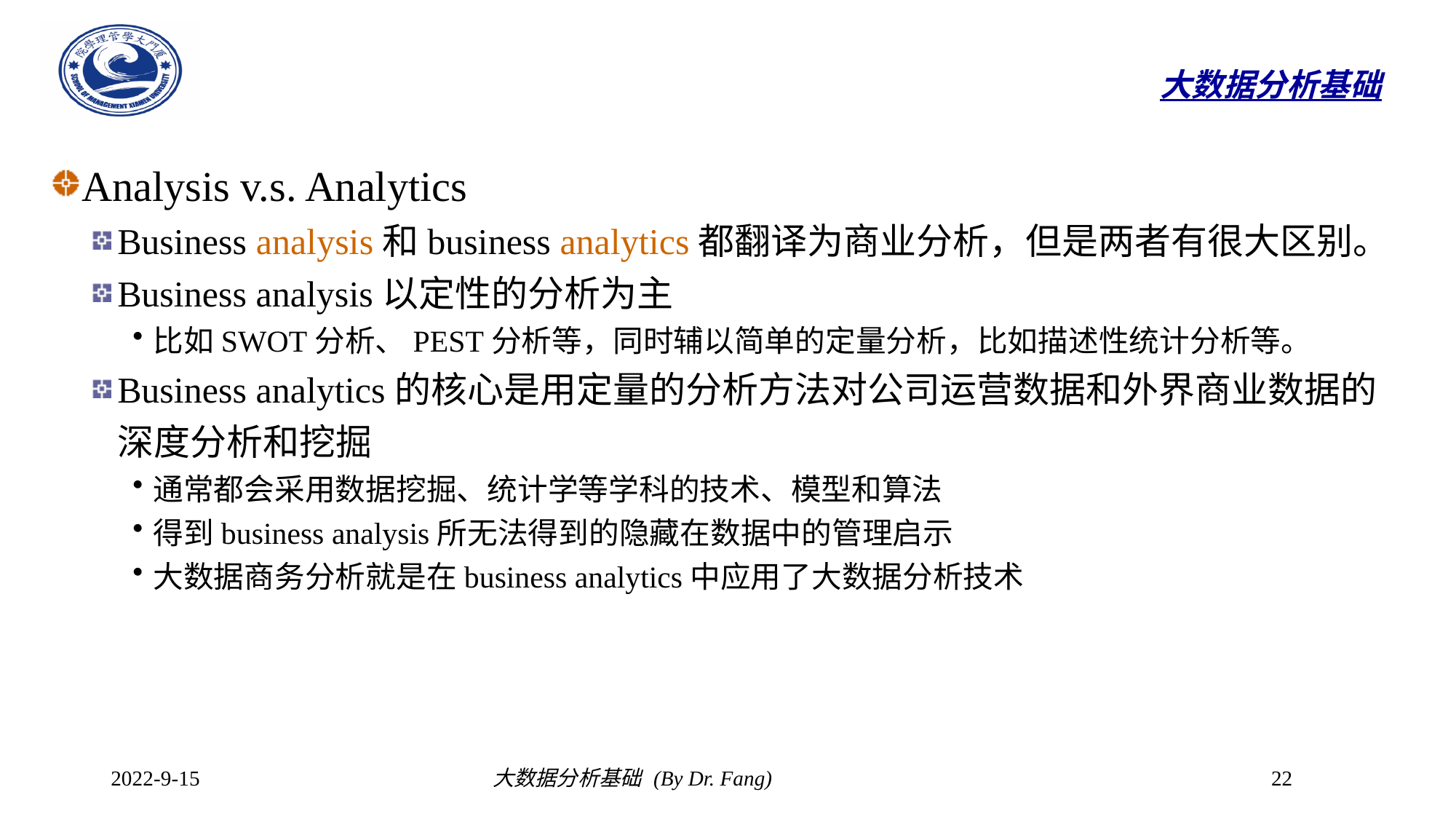

# 大数据分析基础
Analysis v.s. Analytics
Business analysis和business analytics都翻译为商业分析，但是两者有很大区别。
Business analysis以定性的分析为主
比如SWOT分析、PEST分析等，同时辅以简单的定量分析，比如描述性统计分析等。
Business analytics的核心是用定量的分析方法对公司运营数据和外界商业数据的深度分析和挖掘
通常都会采用数据挖掘、统计学等学科的技术、模型和算法
得到business analysis所无法得到的隐藏在数据中的管理启示
大数据商务分析就是在business analytics中应用了大数据分析技术

2022-9-15
大数据分析基础 (By Dr. Fang)
22